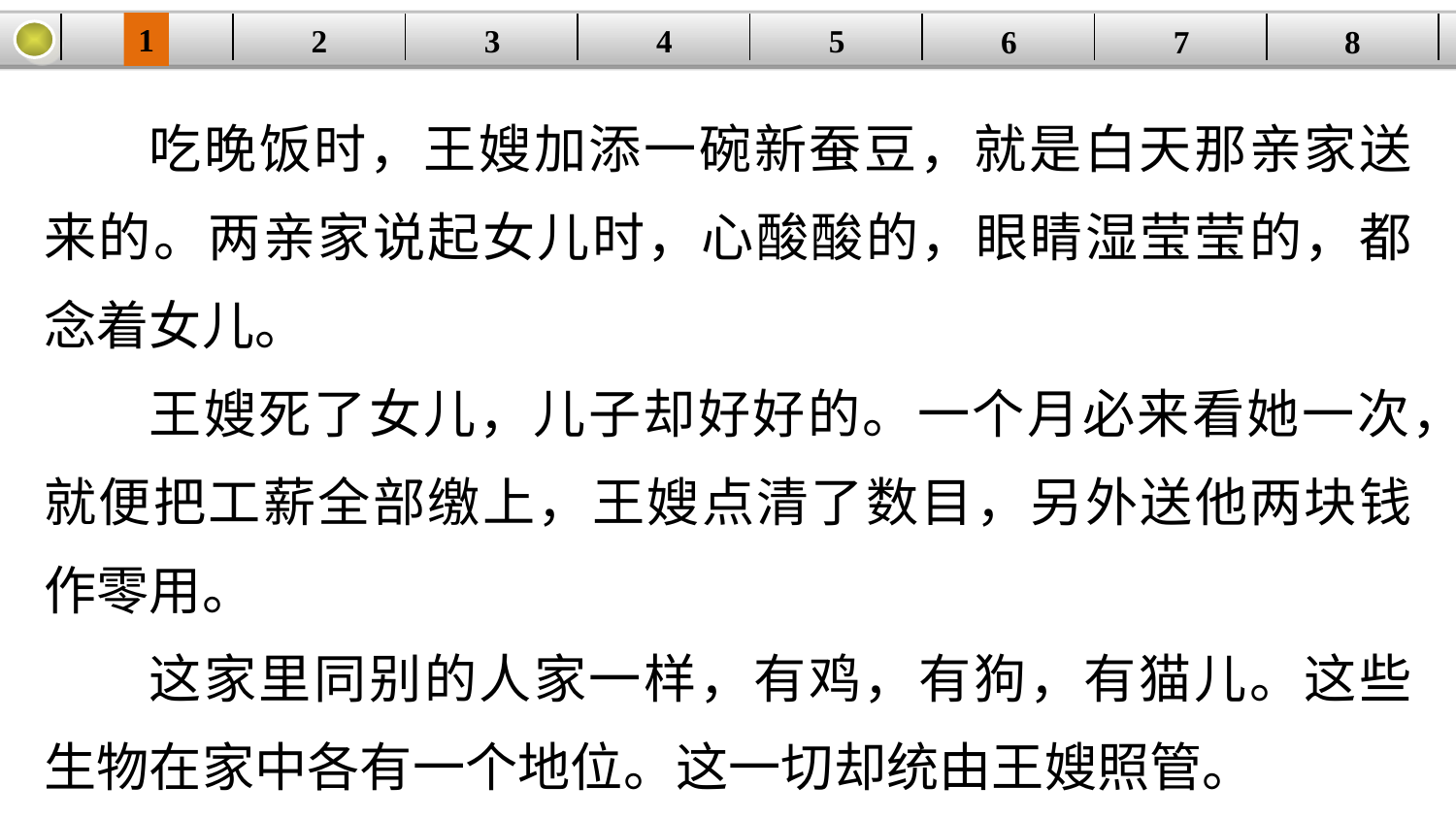

1
2
3
4
|  |  |  |  |  |  |  |  |
| --- | --- | --- | --- | --- | --- | --- | --- |
5
6
7
8

吃晚饭时，王嫂加添一碗新蚕豆，就是白天那亲家送来的。两亲家说起女儿时，心酸酸的，眼睛湿莹莹的，都念着女儿。
王嫂死了女儿，儿子却好好的。一个月必来看她一次，就便把工薪全部缴上，王嫂点清了数目，另外送他两块钱作零用。
这家里同别的人家一样，有鸡，有狗，有猫儿。这些生物在家中各有一个地位。这一切却统由王嫂照管。